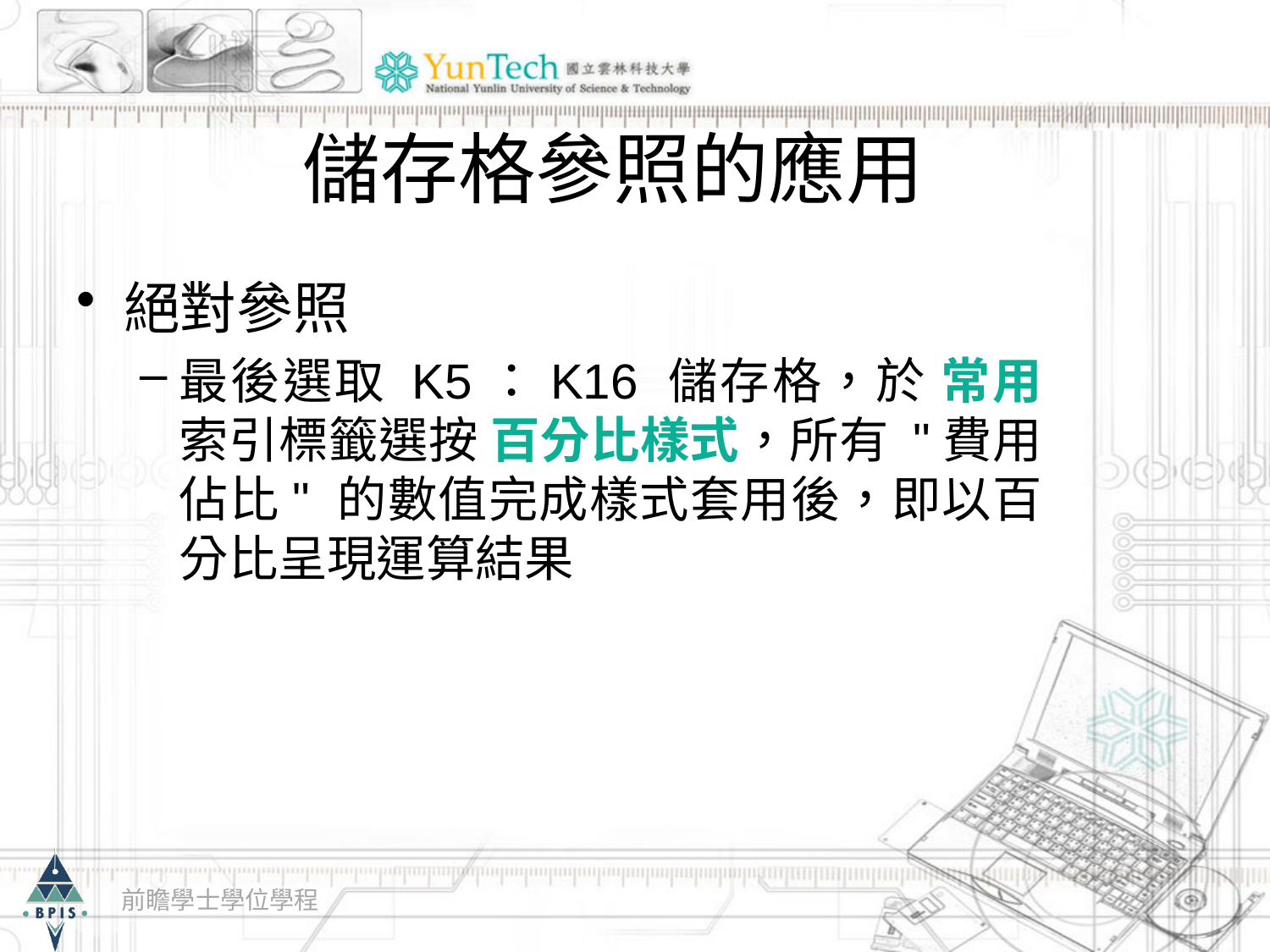

# 儲存格參照的應用
絕對參照
最後選取 K5：K16 儲存格，於 常用 索引標籤選按 百分比樣式，所有 "費用佔比" 的數值完成樣式套用後，即以百分比呈現運算結果